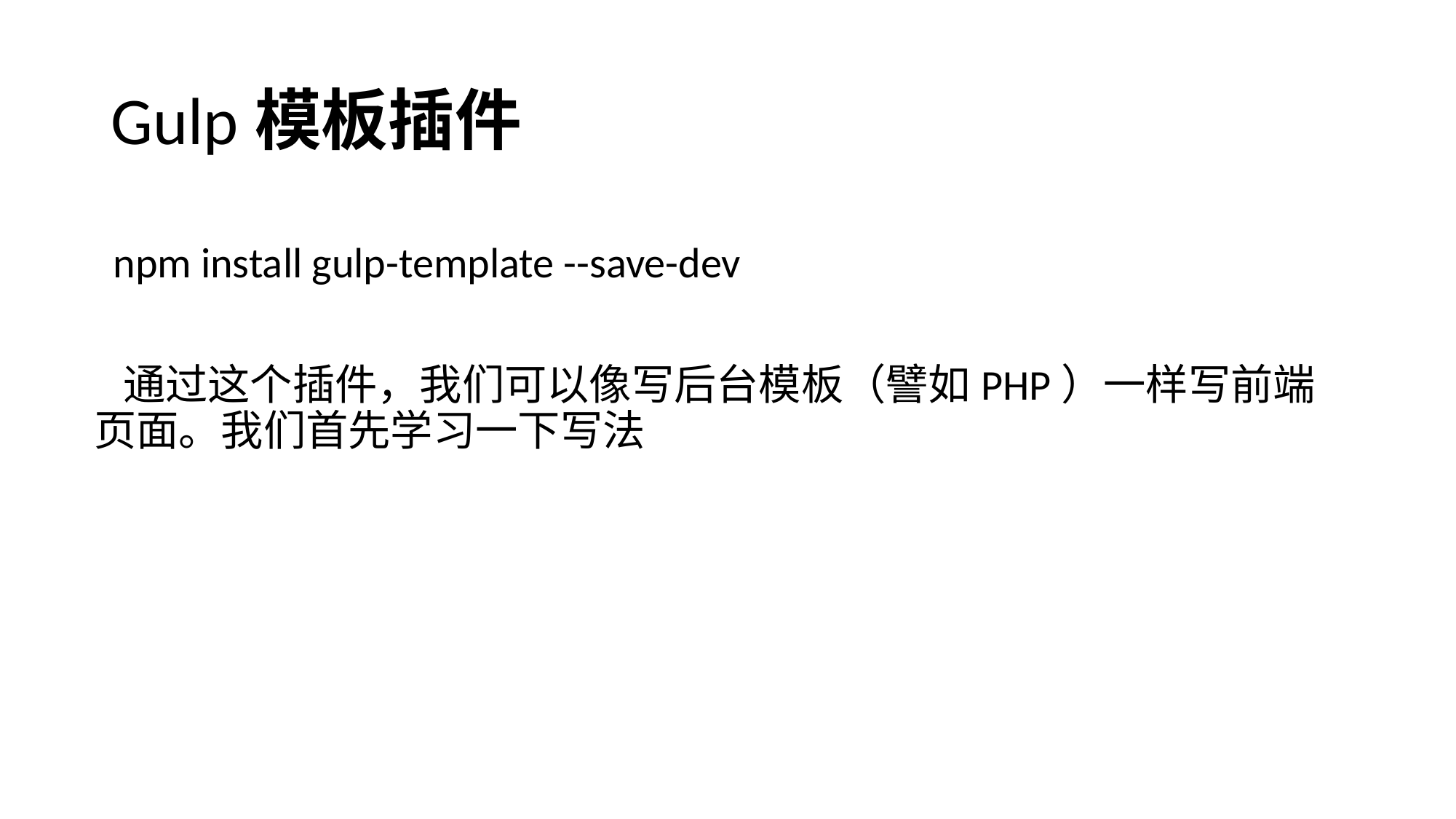

# Gulp模板插件

  npm install gulp-template --save-dev

  通过这个插件，我们可以像写后台模板（譬如PHP）一样写前端页面。我们首先学习一下写法